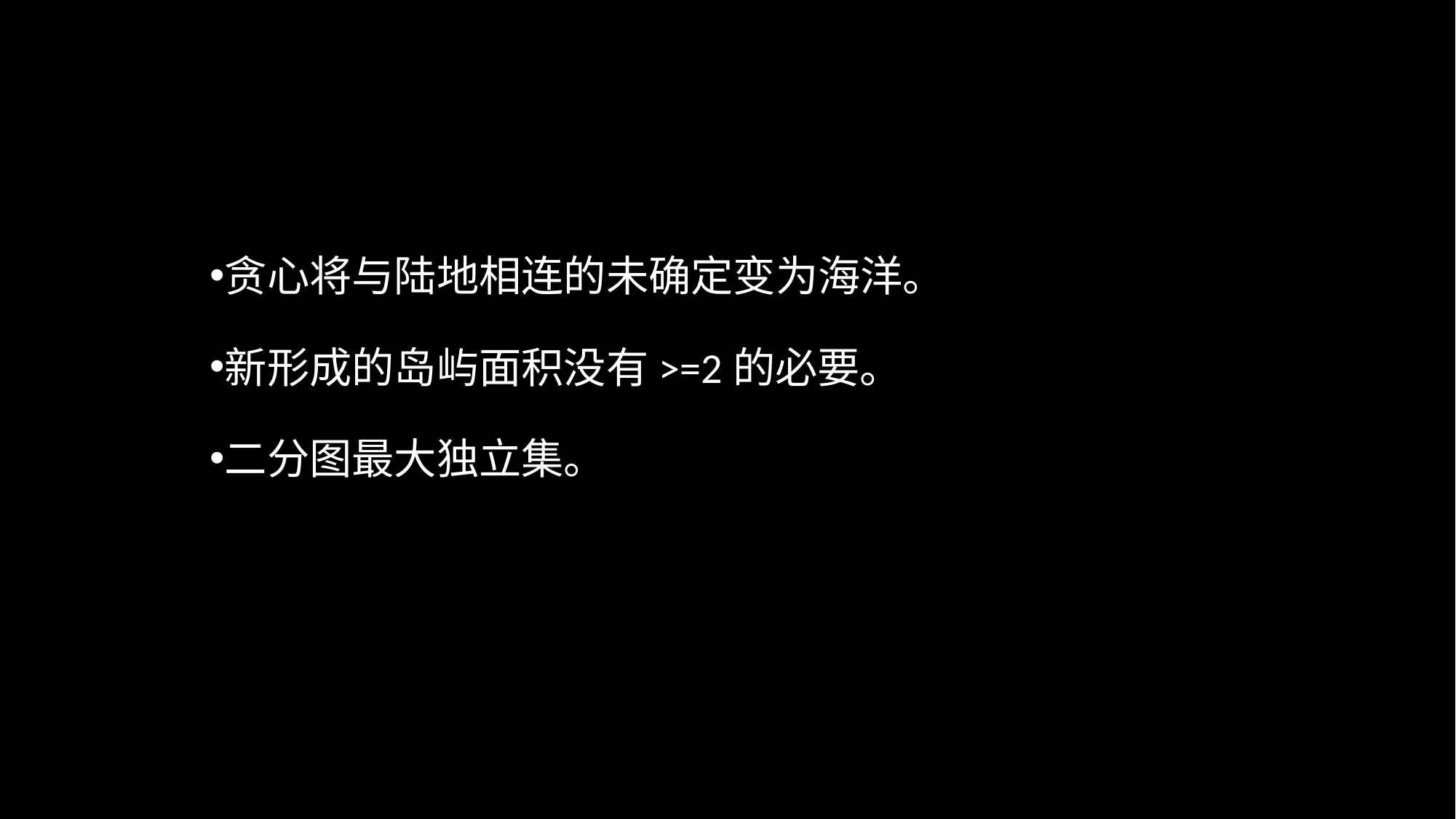

#
贪心将与陆地相连的未确定变为海洋。
新形成的岛屿面积没有>=2的必要。
二分图最大独立集。